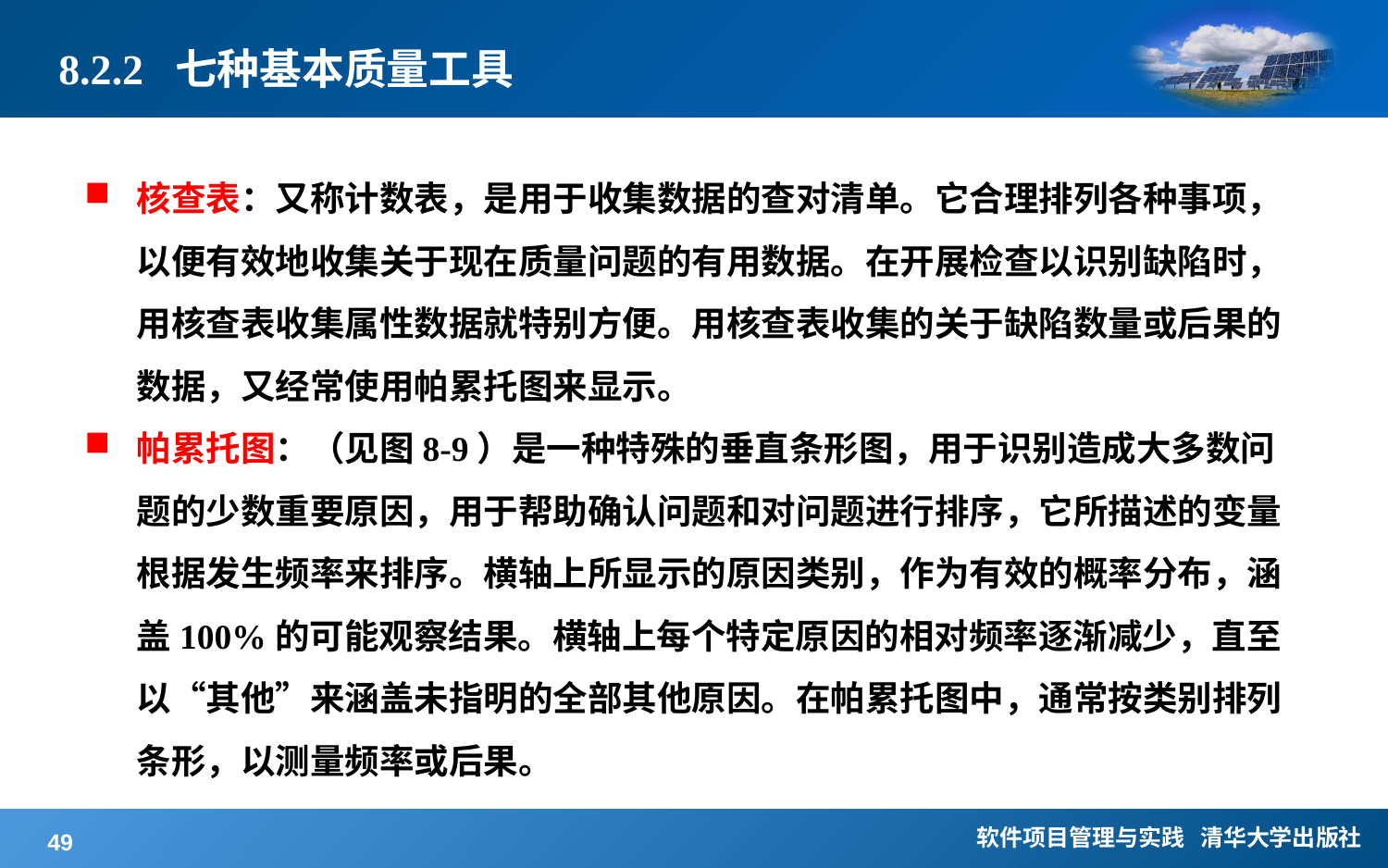

# 8.2.2  七种基本质量工具
核查表：又称计数表，是用于收集数据的查对清单。它合理排列各种事项，以便有效地收集关于现在质量问题的有用数据。在开展检查以识别缺陷时，用核查表收集属性数据就特别方便。用核查表收集的关于缺陷数量或后果的数据，又经常使用帕累托图来显示。
帕累托图：（见图8-9）是一种特殊的垂直条形图，用于识别造成大多数问题的少数重要原因，用于帮助确认问题和对问题进行排序，它所描述的变量根据发生频率来排序。横轴上所显示的原因类别，作为有效的概率分布，涵盖100%的可能观察结果。横轴上每个特定原因的相对频率逐渐减少，直至以“其他”来涵盖未指明的全部其他原因。在帕累托图中，通常按类别排列条形，以测量频率或后果。